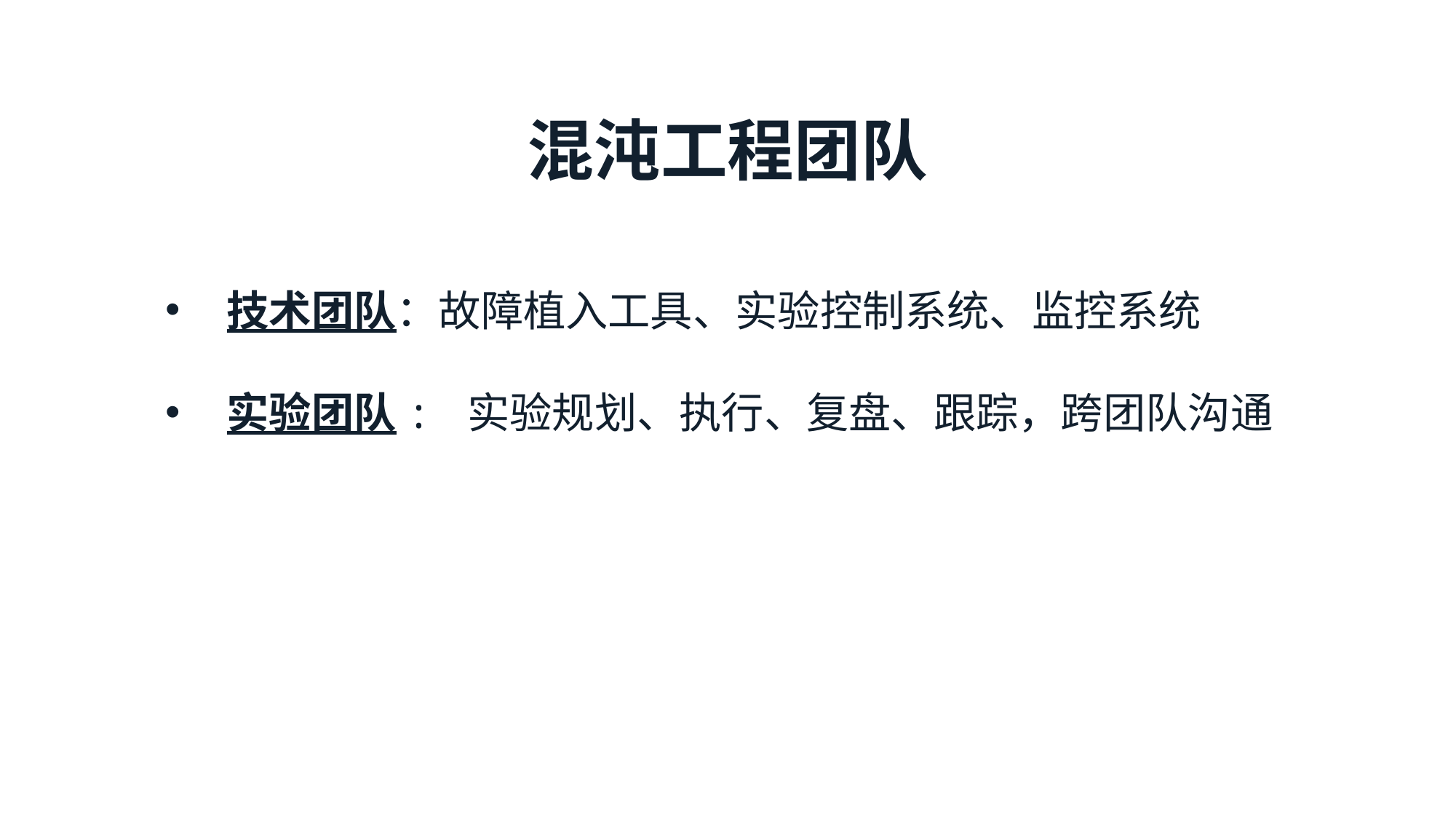

混沌工程团队
技术团队：故障植入工具、实验控制系统、监控系统

实验团队: 实验规划、执行、复盘、跟踪，跨团队沟通